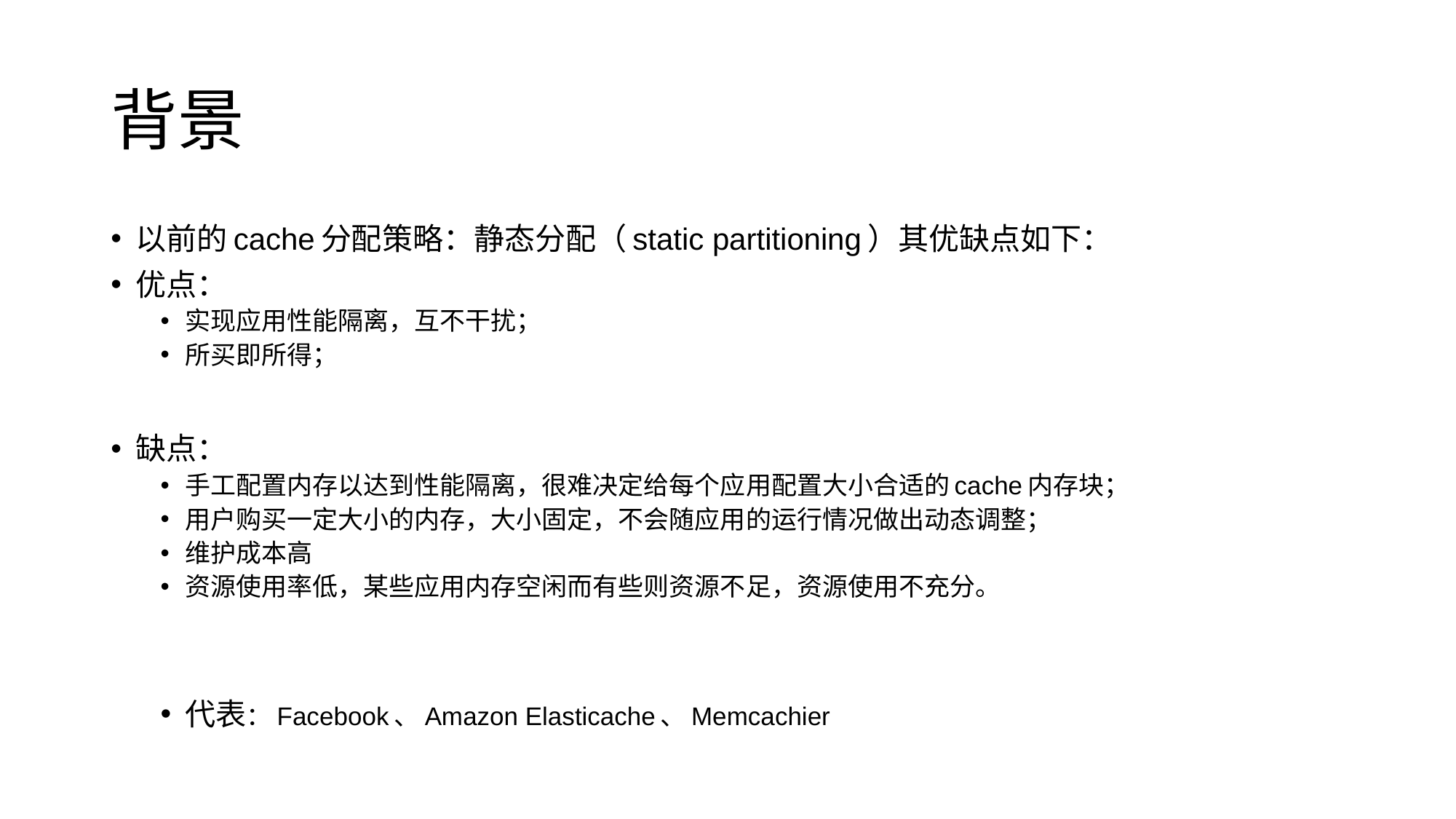

# 背景
以前的cache分配策略：静态分配（static partitioning）其优缺点如下：
优点：
实现应用性能隔离，互不干扰；
所买即所得；

缺点：
手工配置内存以达到性能隔离，很难决定给每个应用配置大小合适的cache内存块；
用户购买一定大小的内存，大小固定，不会随应用的运行情况做出动态调整；
维护成本高
资源使用率低，某些应用内存空闲而有些则资源不足，资源使用不充分。

代表：Facebook、Amazon Elasticache、Memcachier